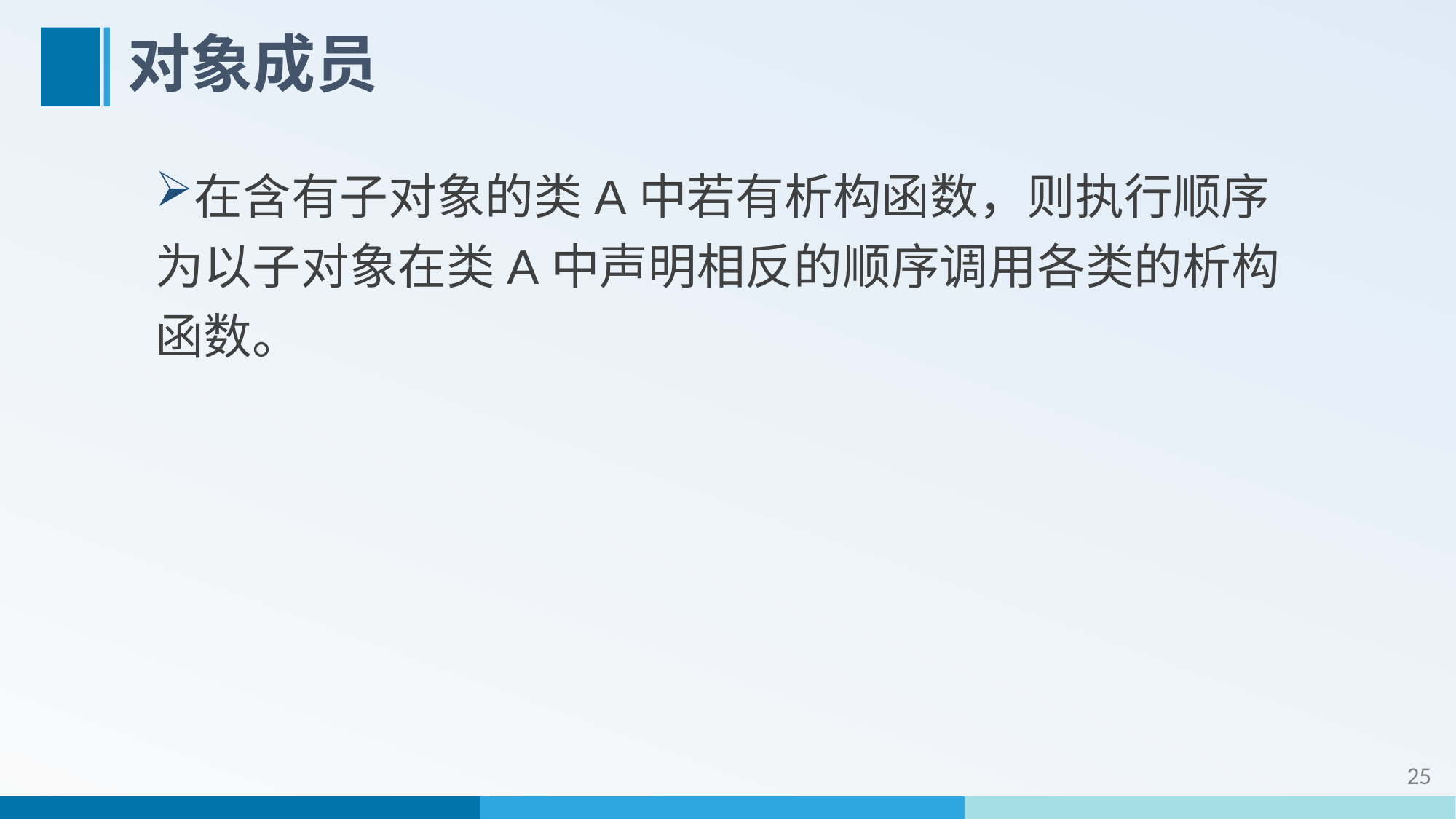

# 对象成员
在含有子对象的类A中若有析构函数，则执行顺序为以子对象在类A中声明相反的顺序调用各类的析构函数。